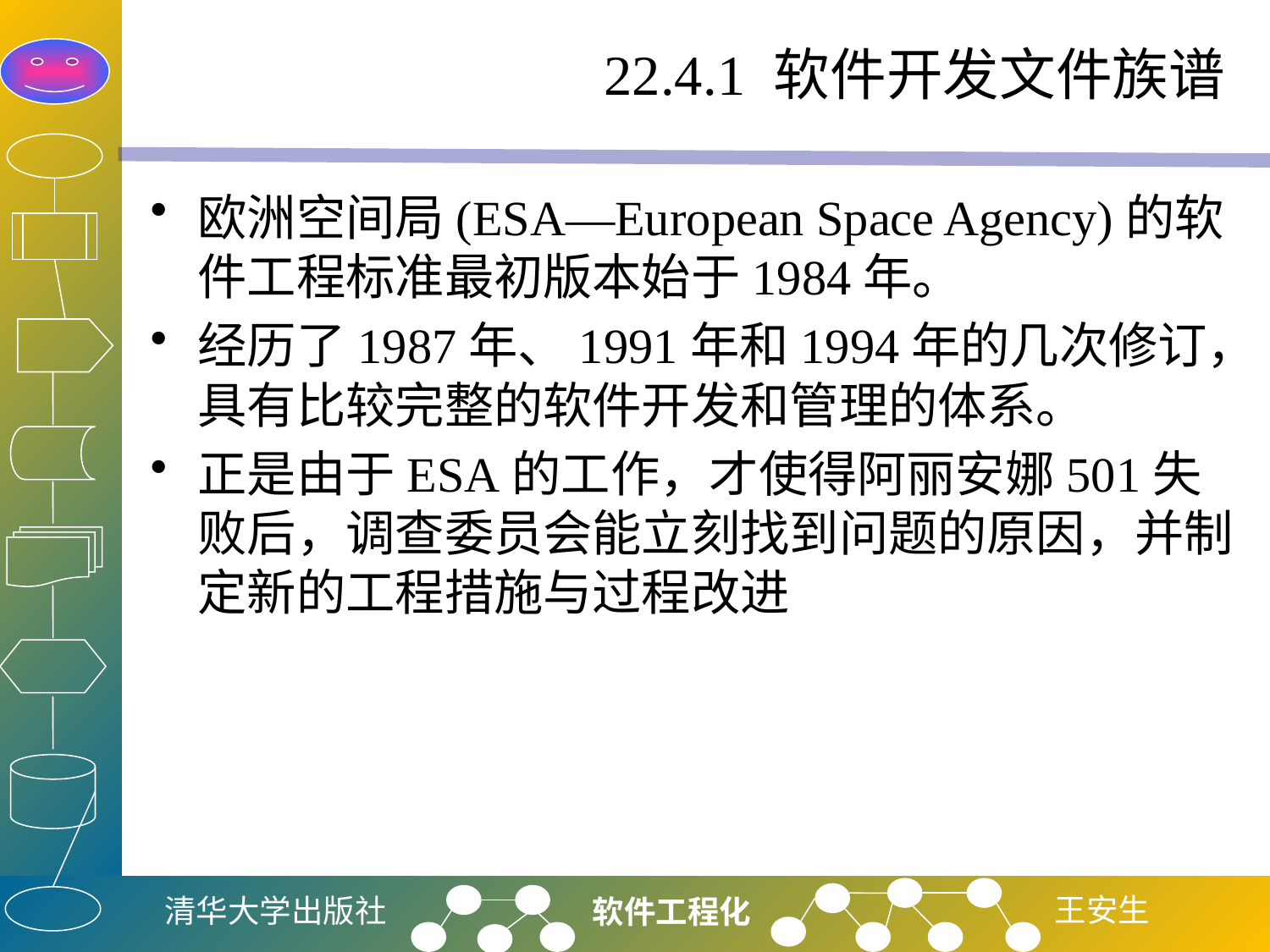

# 22.4.1 软件开发文件族谱
欧洲空间局(ESA—European Space Agency)的软件工程标准最初版本始于1984年。
经历了1987年、1991年和1994年的几次修订，具有比较完整的软件开发和管理的体系。
正是由于ESA的工作，才使得阿丽安娜501失败后，调查委员会能立刻找到问题的原因，并制定新的工程措施与过程改进